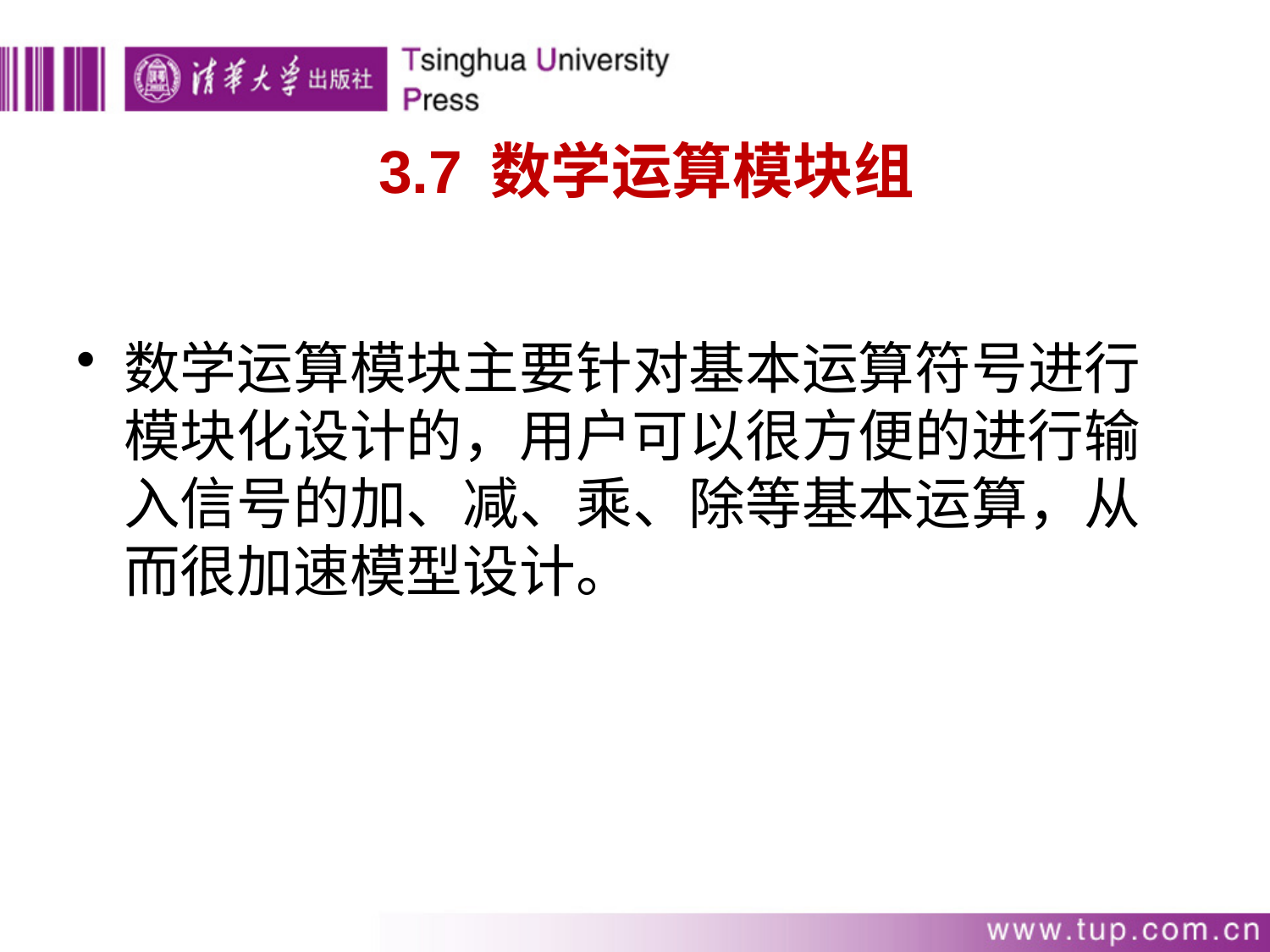

# 3.7 数学运算模块组
数学运算模块主要针对基本运算符号进行模块化设计的，用户可以很方便的进行输入信号的加、减、乘、除等基本运算，从而很加速模型设计。